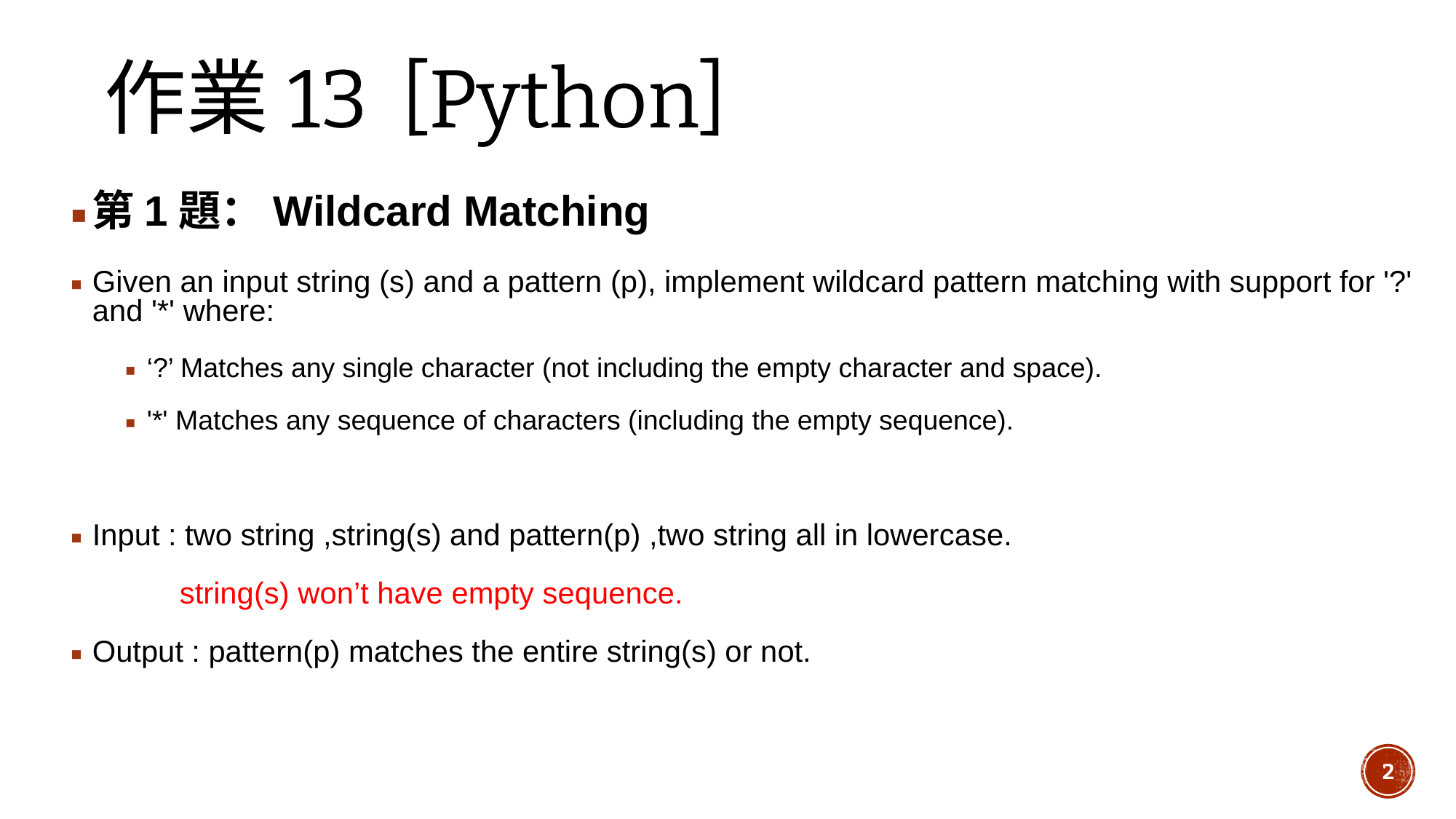

# 作業13  [Python]
第1題：Wildcard Matching

Given an input string (s) and a pattern (p), implement wildcard pattern matching with support for '?' and '*' where:

‘?’ Matches any single character (not including the empty character and space).

'*' Matches any sequence of characters (including the empty sequence).

Input : two string ,string(s) and pattern(p) ,two string all in lowercase.

string(s) won’t have empty sequence.

Output : pattern(p) matches the entire string(s) or not.
2